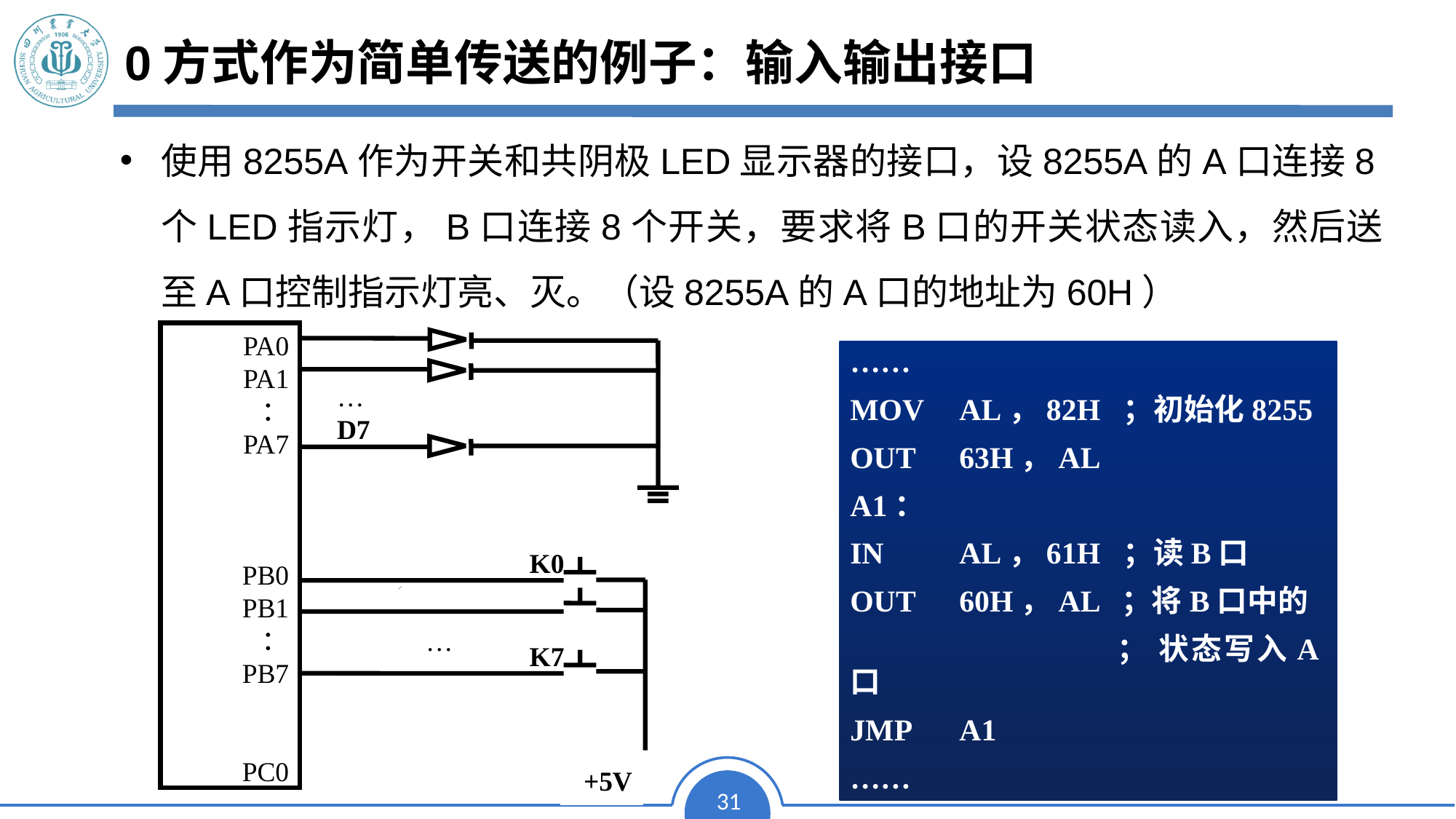

# 0方式作为简单传送的例子：输入输出接口
使用8255A作为开关和共阴极LED显示器的接口，设8255A的A口连接8个LED指示灯，B口连接8个开关，要求将B口的开关状态读入，然后送至A口控制指示灯亮、灭。（设8255A的A口的地址为60H）
PA0
PA1
：
PA7

PB0
PB1
：
PB7

PC0

…
D7
K0
…
K7
+5V

……
MOV	AL，82H  ；初始化8255
OUT	63H，AL
A1：
IN	AL，61H  ；读B口
OUT	60H，AL  ；将B口中的
		    ； 状态写入A口
JMP	A1
……